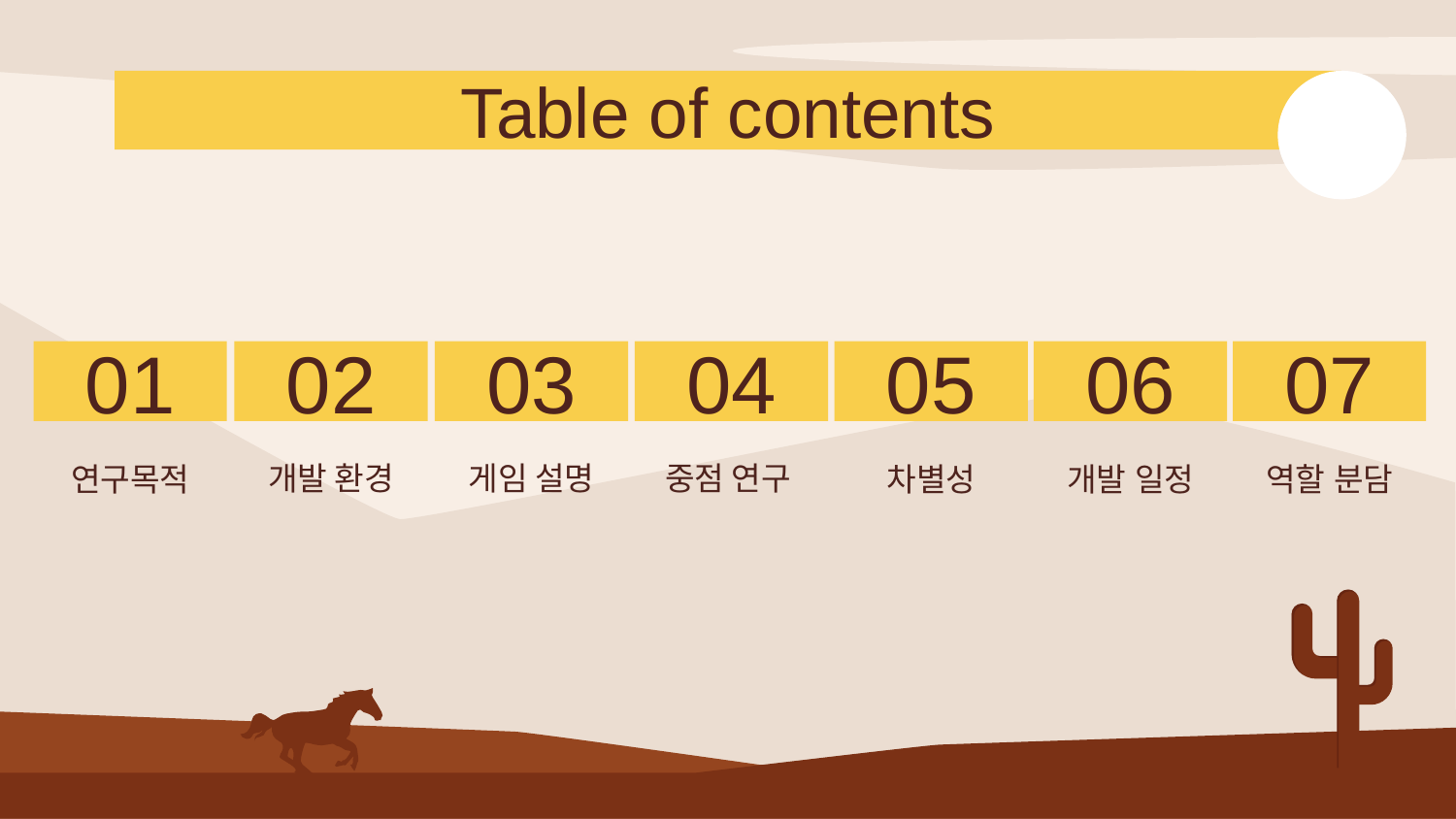

# Table of contents

01
02
03
04
05
06
07
개발 환경
게임 설명
중점 연구
차별성
개발 일정
역할 분담
연구목적